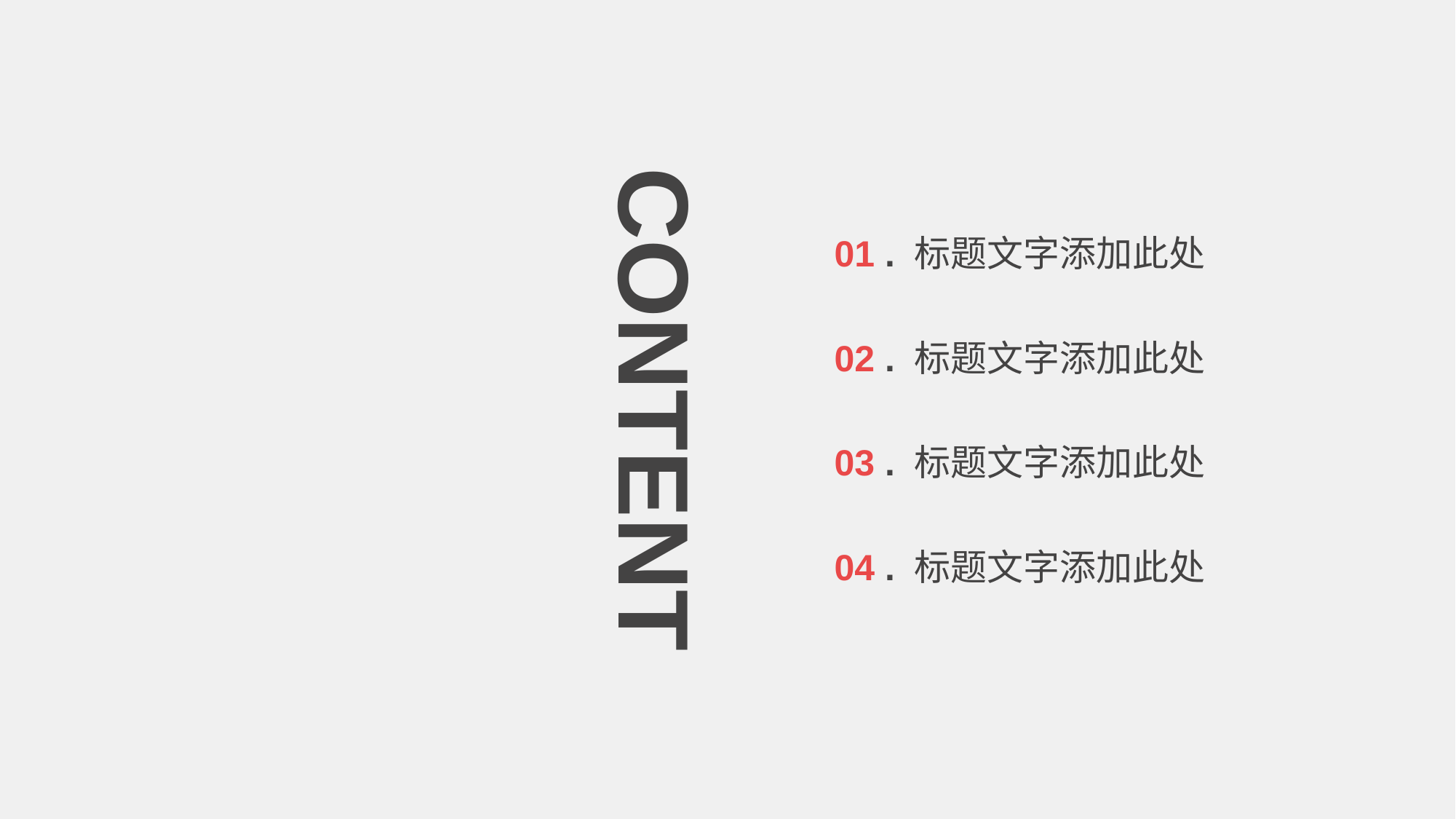

CONTENT
01 . 标题文字添加此处
02 . 标题文字添加此处
03 . 标题文字添加此处
04 . 标题文字添加此处